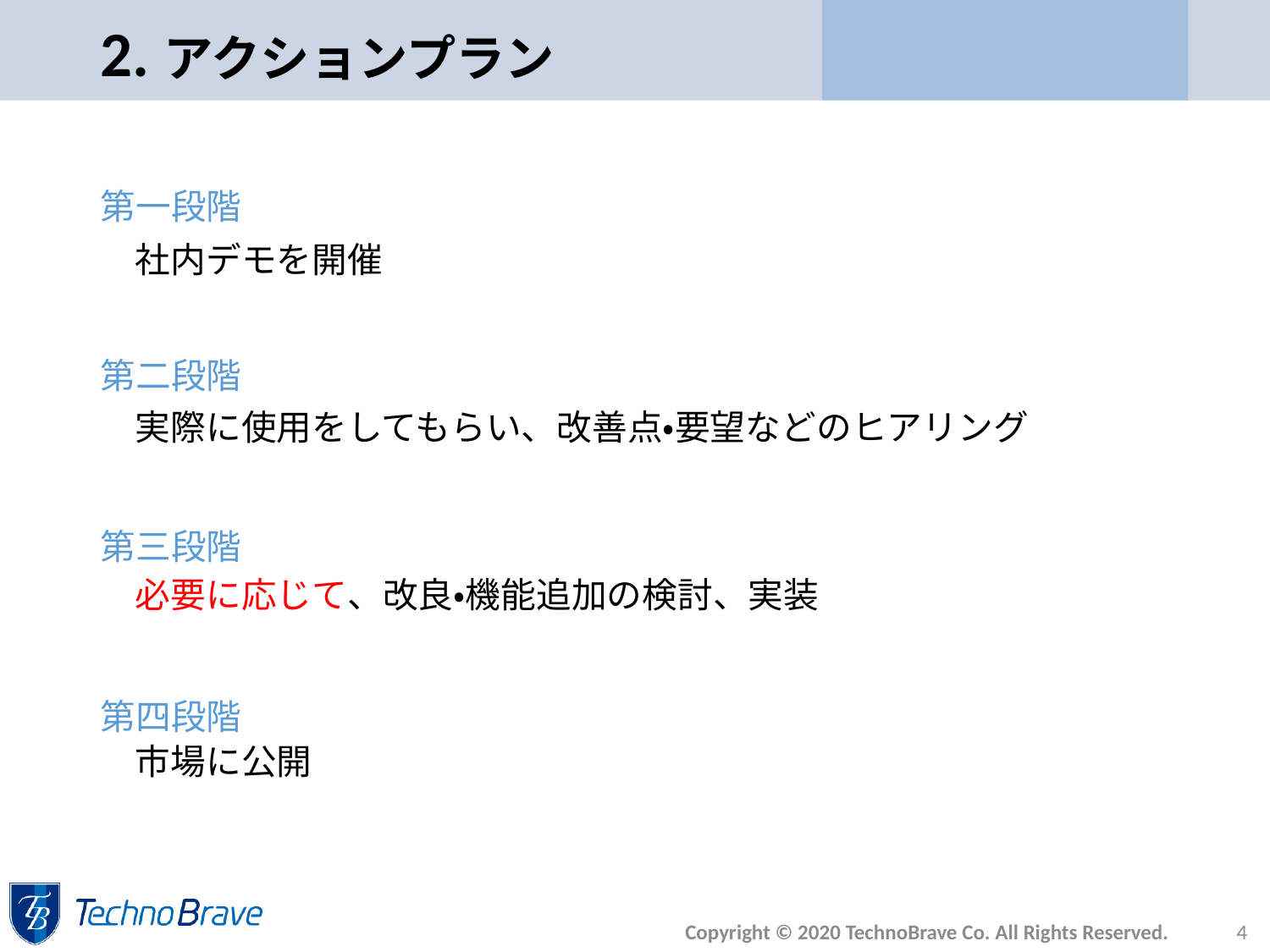

# 2.アクションプラン

　社内デモを開催

　実際に使用をしてもらい、改善点・要望などのヒアリング

　必要に応じて、改良・機能追加の検討、実装

　市場に公開
第一段階
第二段階
第三段階
第四段階
Copyright © 2020 TechnoBrave Co. All Rights Reserved.
4